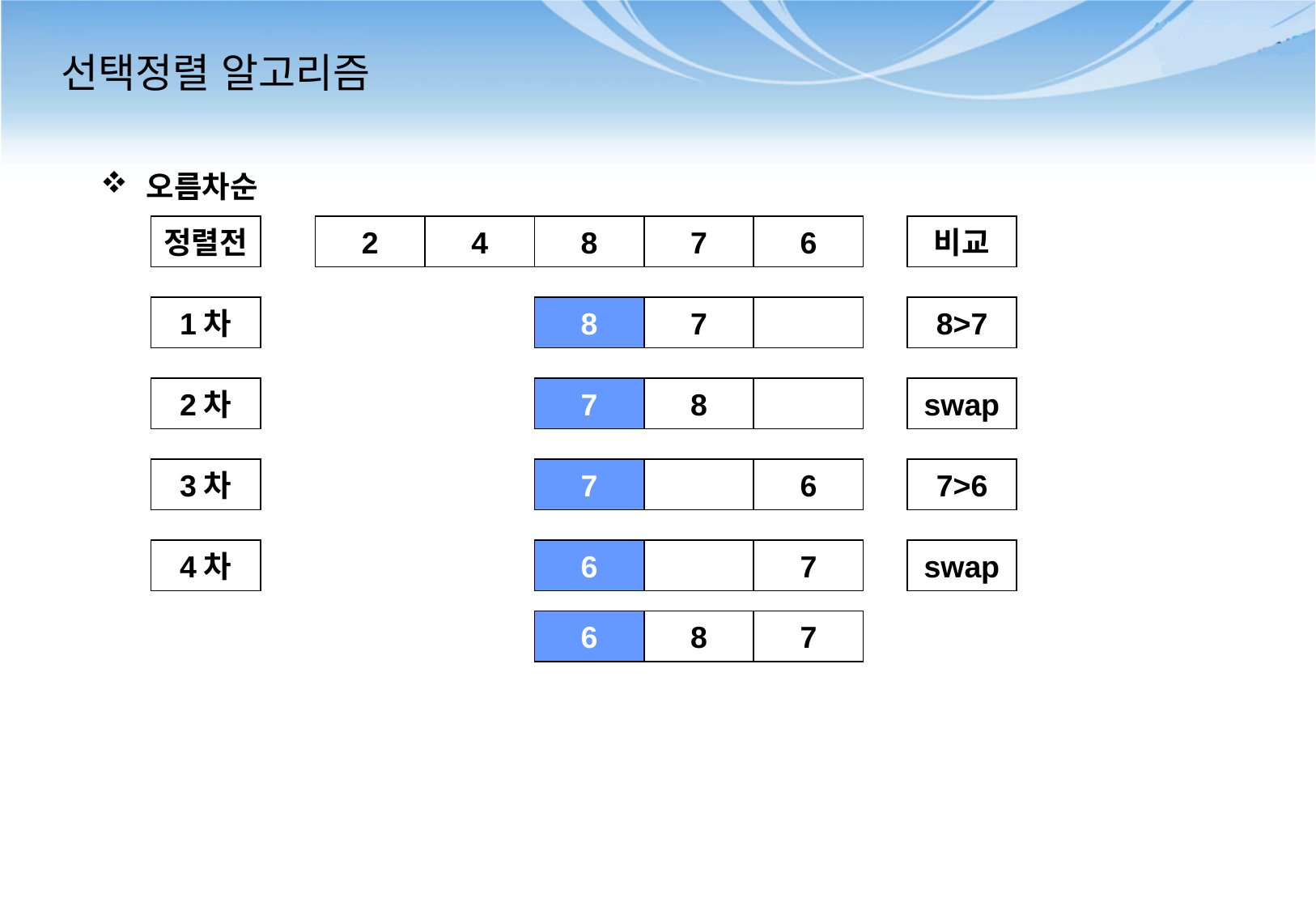

# 선택정렬 알고리즘
오름차순
정렬전
2
4
8
7
6
비교
1차
8
7

8>7
2차
7
8

swap
3차
7

6
7>6
4차
6

7
swap
6
8
7